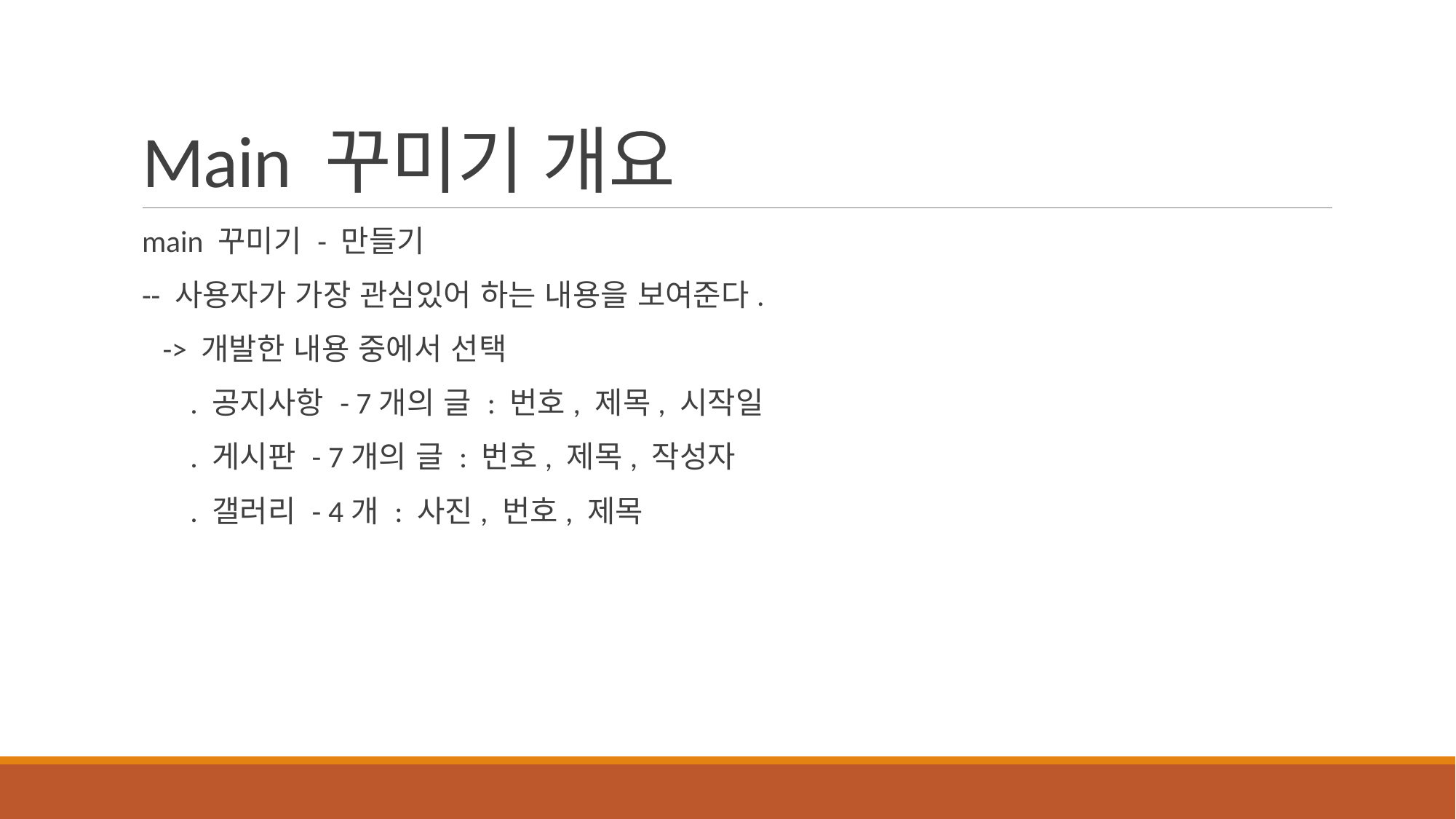

# Main 꾸미기 개요
main 꾸미기 - 만들기
-- 사용자가 가장 관심있어 하는 내용을 보여준다.
   -> 개발한 내용 중에서 선택
       . 공지사항 - 7개의 글 : 번호, 제목, 시작일
       . 게시판 - 7개의 글 : 번호, 제목, 작성자
       . 갤러리 - 4개 : 사진, 번호, 제목